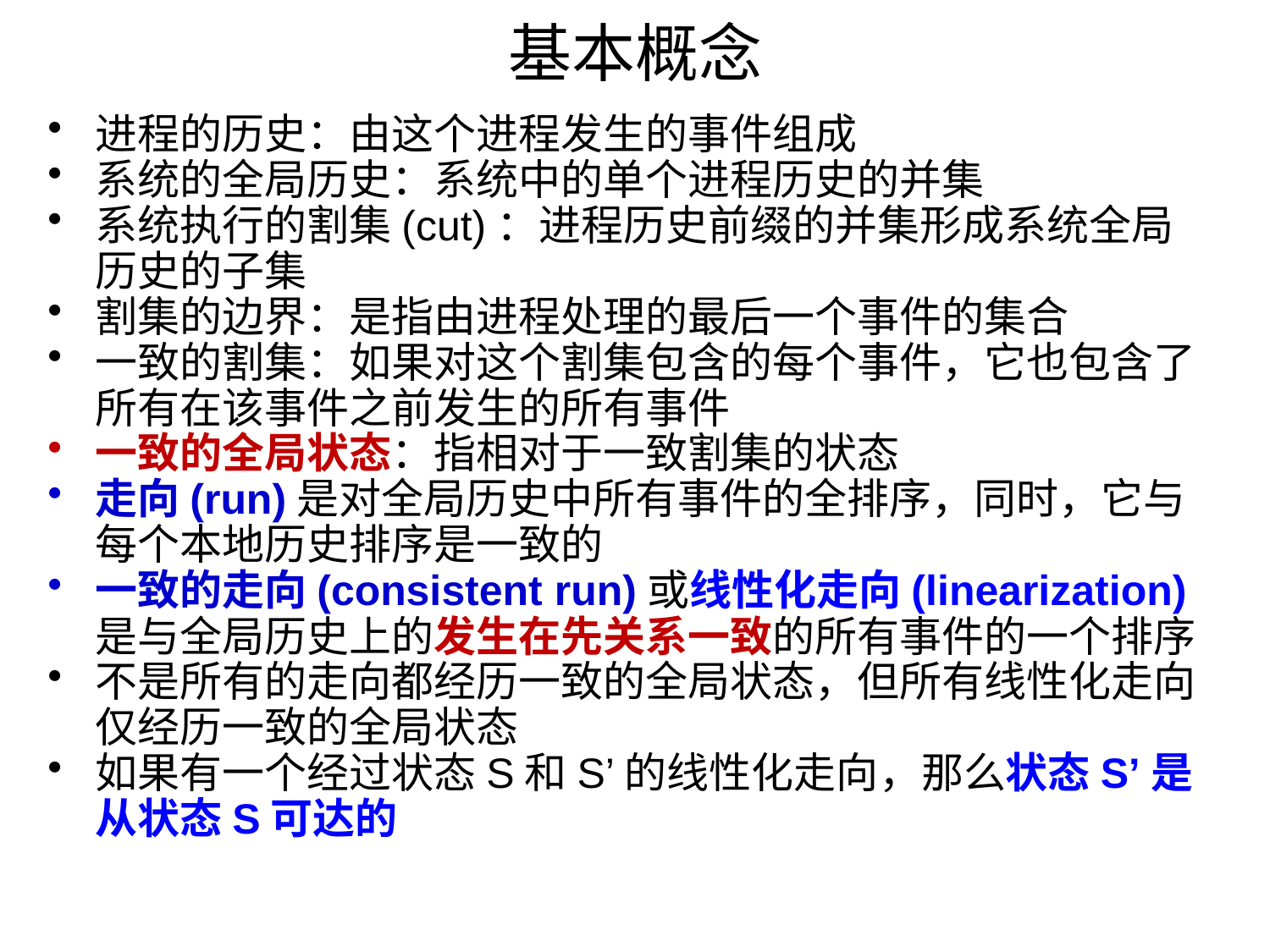

# 基本概念
进程的历史：由这个进程发生的事件组成
系统的全局历史：系统中的单个进程历史的并集
系统执行的割集(cut)：进程历史前缀的并集形成系统全局历史的子集
割集的边界：是指由进程处理的最后一个事件的集合
一致的割集：如果对这个割集包含的每个事件，它也包含了所有在该事件之前发生的所有事件
一致的全局状态：指相对于一致割集的状态
走向(run)是对全局历史中所有事件的全排序，同时，它与每个本地历史排序是一致的
一致的走向(consistent run)或线性化走向(linearization) 是与全局历史上的发生在先关系一致的所有事件的一个排序
不是所有的走向都经历一致的全局状态，但所有线性化走向仅经历一致的全局状态
如果有一个经过状态S和S’的线性化走向，那么状态S’是从状态S可达的